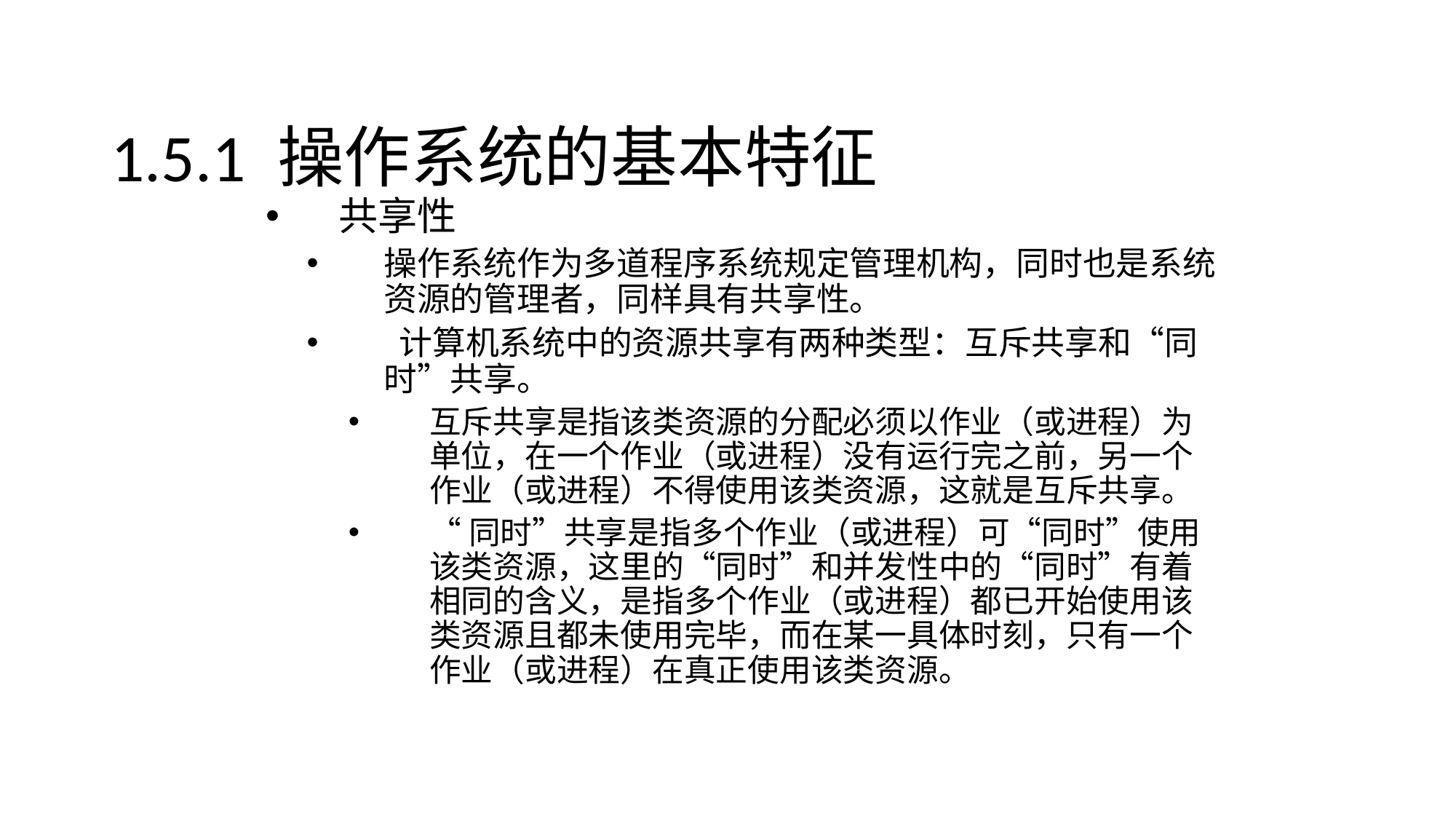

# 1.5.1 操作系统的基本特征
共享性
操作系统作为多道程序系统规定管理机构，同时也是系统资源的管理者，同样具有共享性。
 计算机系统中的资源共享有两种类型：互斥共享和“同时”共享。
互斥共享是指该类资源的分配必须以作业（或进程）为单位，在一个作业（或进程）没有运行完之前，另一个作业（或进程）不得使用该类资源，这就是互斥共享。
“同时”共享是指多个作业（或进程）可“同时”使用该类资源，这里的“同时”和并发性中的“同时”有着相同的含义，是指多个作业（或进程）都已开始使用该类资源且都未使用完毕，而在某一具体时刻，只有一个作业（或进程）在真正使用该类资源。
3